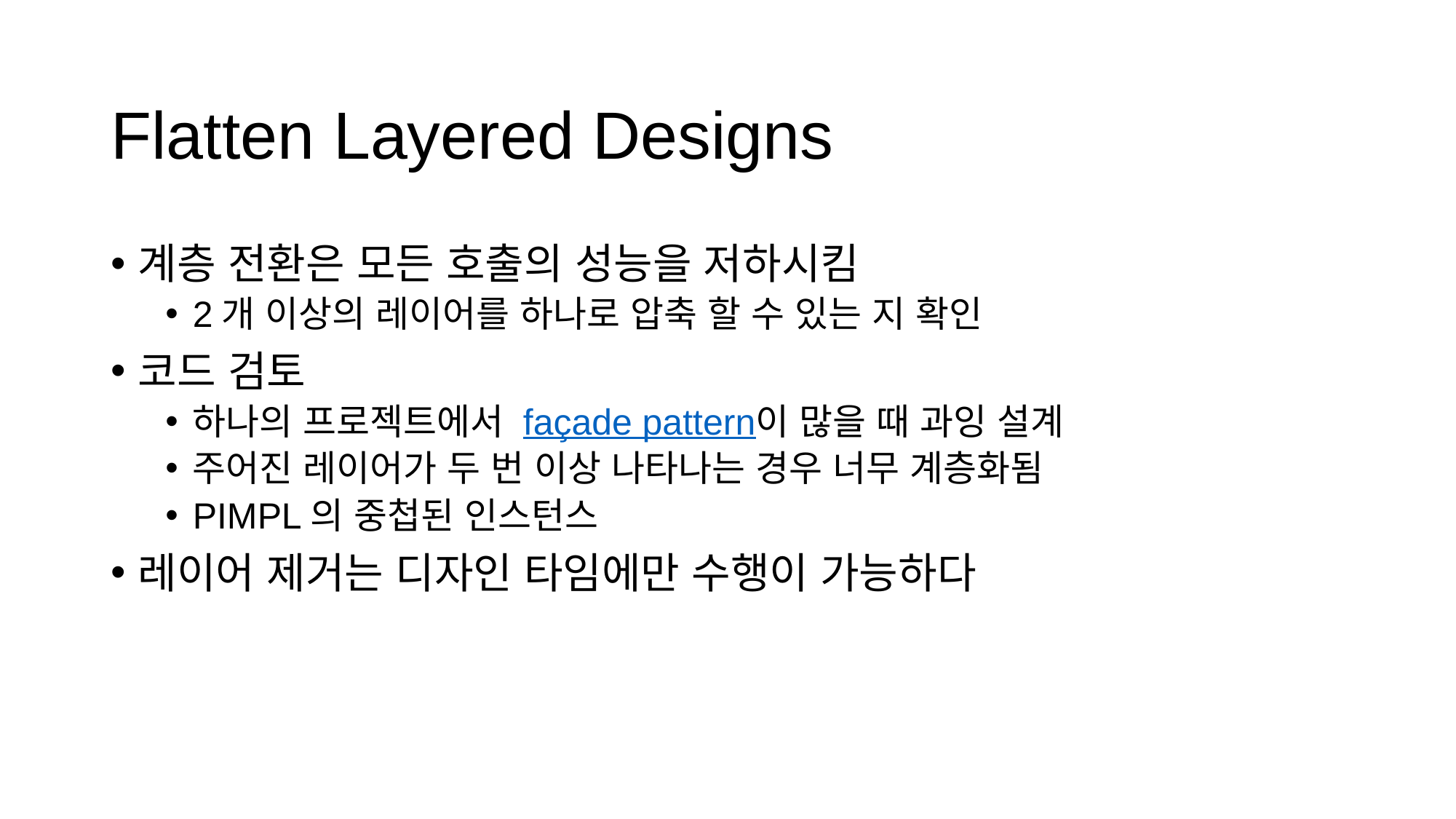

# Flatten Layered Designs
계층 전환은 모든 호출의 성능을 저하시킴
2개 이상의 레이어를 하나로 압축 할 수 있는 지 확인
코드 검토
하나의 프로젝트에서 façade pattern이 많을 때 과잉 설계
주어진 레이어가 두 번 이상 나타나는 경우 너무 계층화됨
PIMPL의 중첩된 인스턴스
레이어 제거는 디자인 타임에만 수행이 가능하다